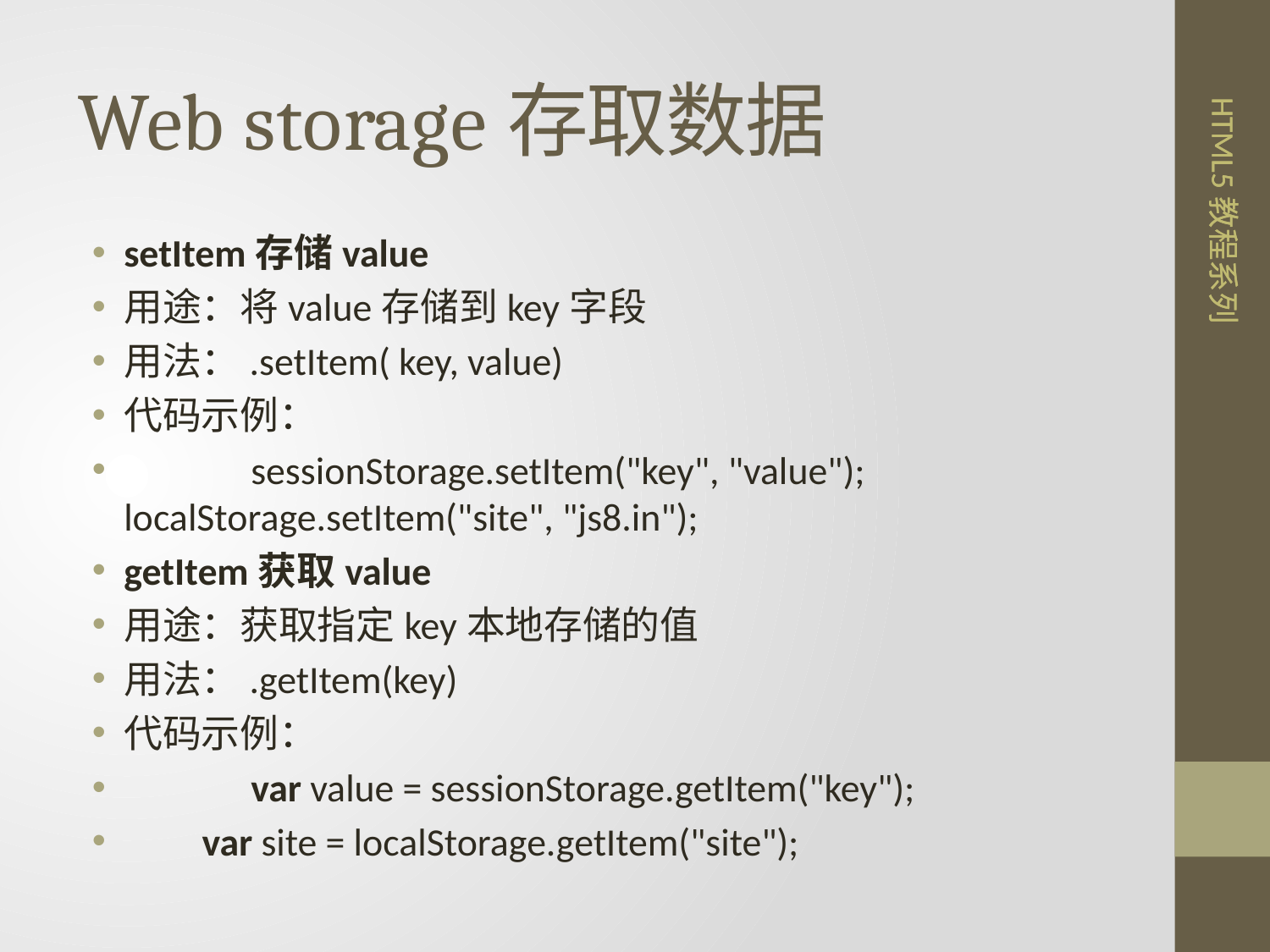

# Web storage存取数据
setItem存储value
用途：将value存储到key字段
用法：.setItem( key, value)
代码示例：
	sessionStorage.setItem("key", "value"); 	localStorage.setItem("site", "js8.in");
getItem获取value
用途：获取指定key本地存储的值
用法：.getItem(key)
代码示例：
	var value = sessionStorage.getItem("key");
         var site = localStorage.getItem("site");